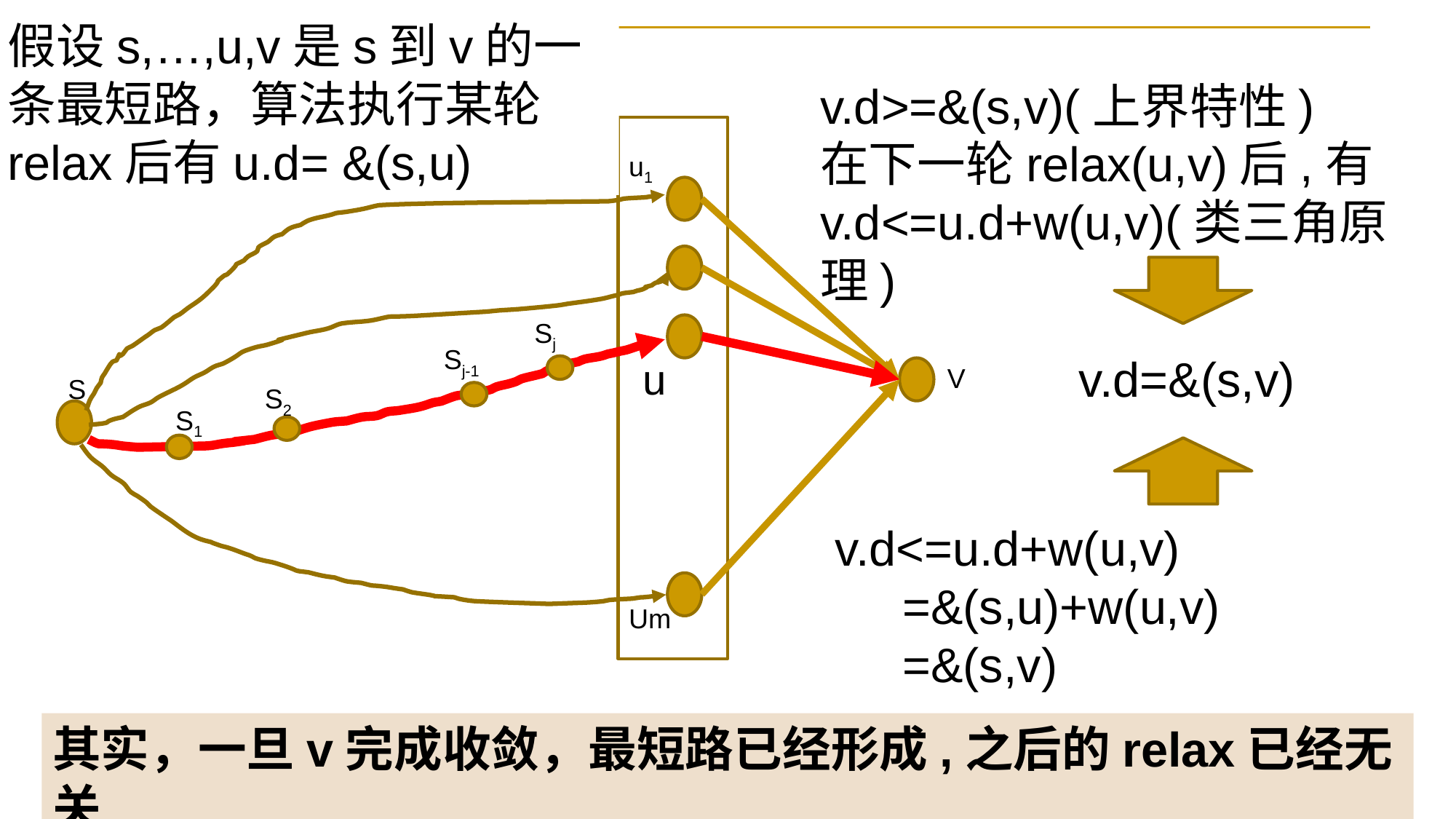

假设s,…,u,v是s到v的一条最短路，算法执行某轮relax后有u.d= &(s,u)
v.d>=&(s,v)(上界特性)
在下一轮relax(u,v)后,有v.d<=u.d+w(u,v)(类三角原理)

u1

v.d=&(s,v)

Sj

Sj-1

u

V

S
S2

S1

v.d<=u.d+w(u,v)
     =&(s,u)+w(u,v)
     =&(s,v)

Um
其实，一旦v完成收敛，最短路已经形成,之后的relax已经无关